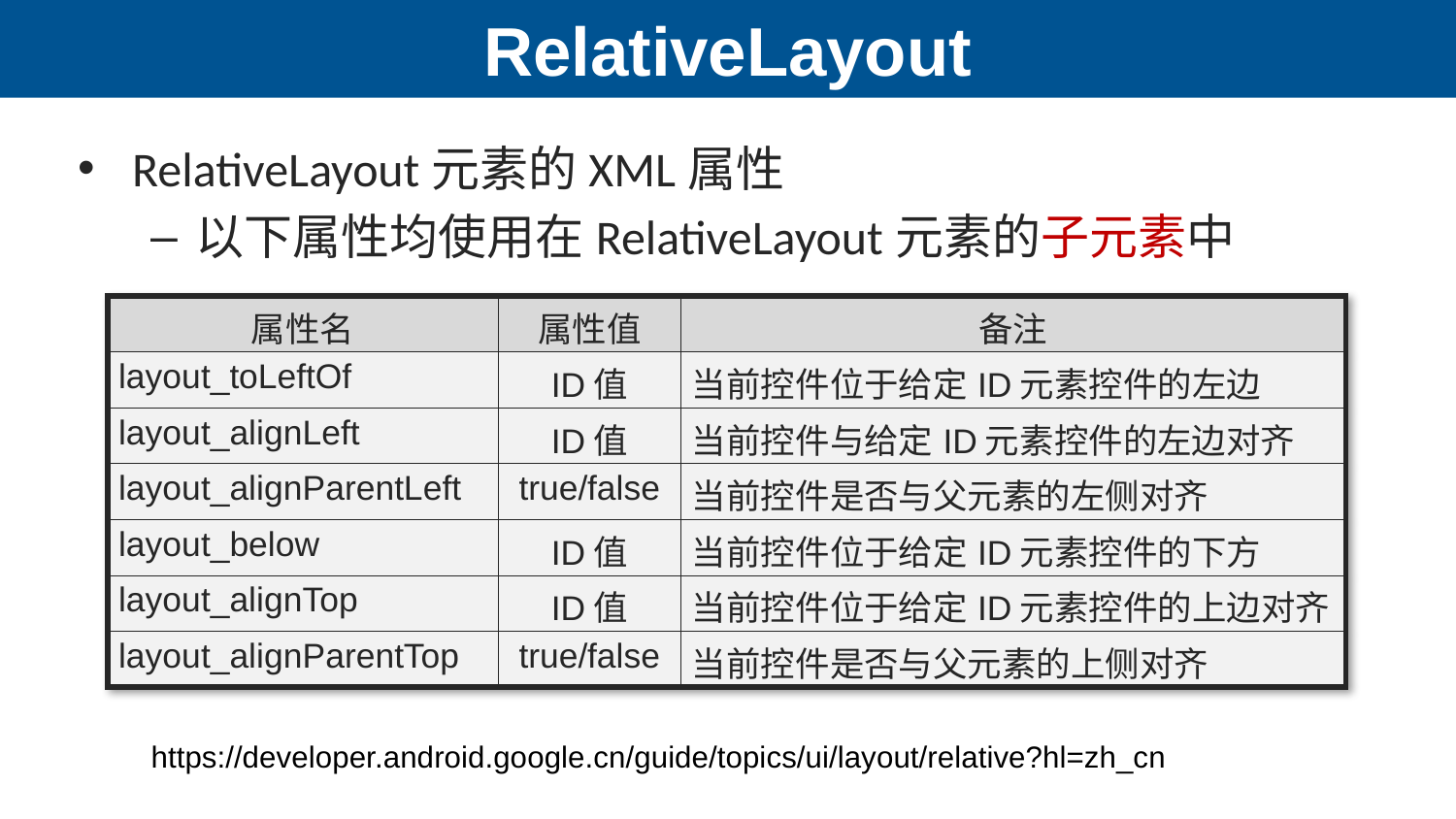

# RelativeLayout
RelativeLayout元素的XML属性
以下属性均使用在RelativeLayout元素的子元素中
| 属性名 | 属性值 | 备注 |
| --- | --- | --- |
| layout\_toLeftOf | ID值 | 当前控件位于给定ID元素控件的左边 |
| layout\_alignLeft | ID值 | 当前控件与给定ID元素控件的左边对齐 |
| layout\_alignParentLeft | true/false | 当前控件是否与父元素的左侧对齐 |
| layout\_below | ID值 | 当前控件位于给定ID元素控件的下方 |
| layout\_alignTop | ID值 | 当前控件位于给定ID元素控件的上边对齐 |
| layout\_alignParentTop | true/false | 当前控件是否与父元素的上侧对齐 |
https://developer.android.google.cn/guide/topics/ui/layout/relative?hl=zh_cn